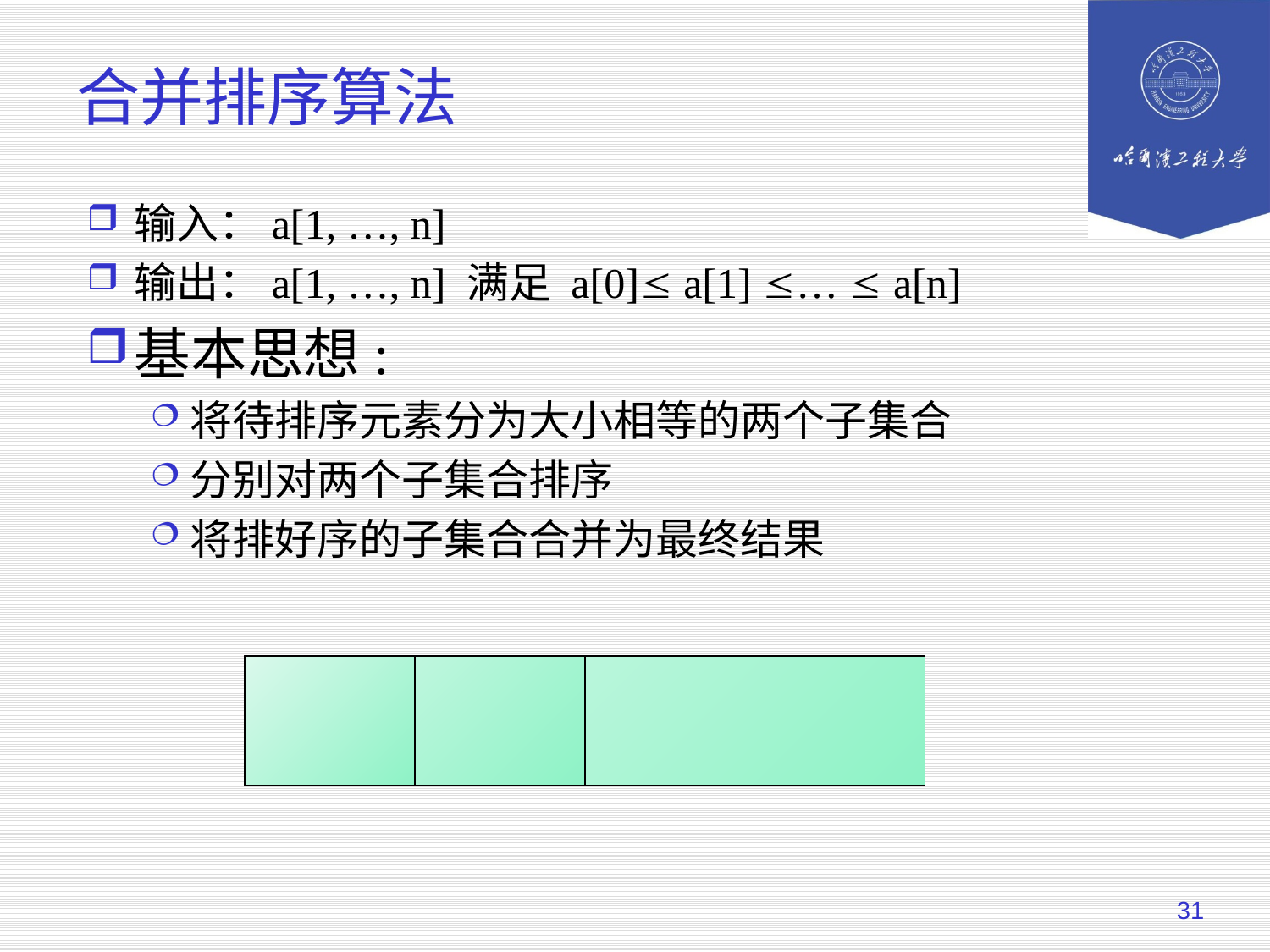

# 合并排序算法
输入：a[1, …, n]
输出：a[1, …, n] 满足 a[0]≤ a[1] ≤… ≤ a[n]
基本思想:
将待排序元素分为大小相等的两个子集合
分别对两个子集合排序
将排好序的子集合合并为最终结果

31